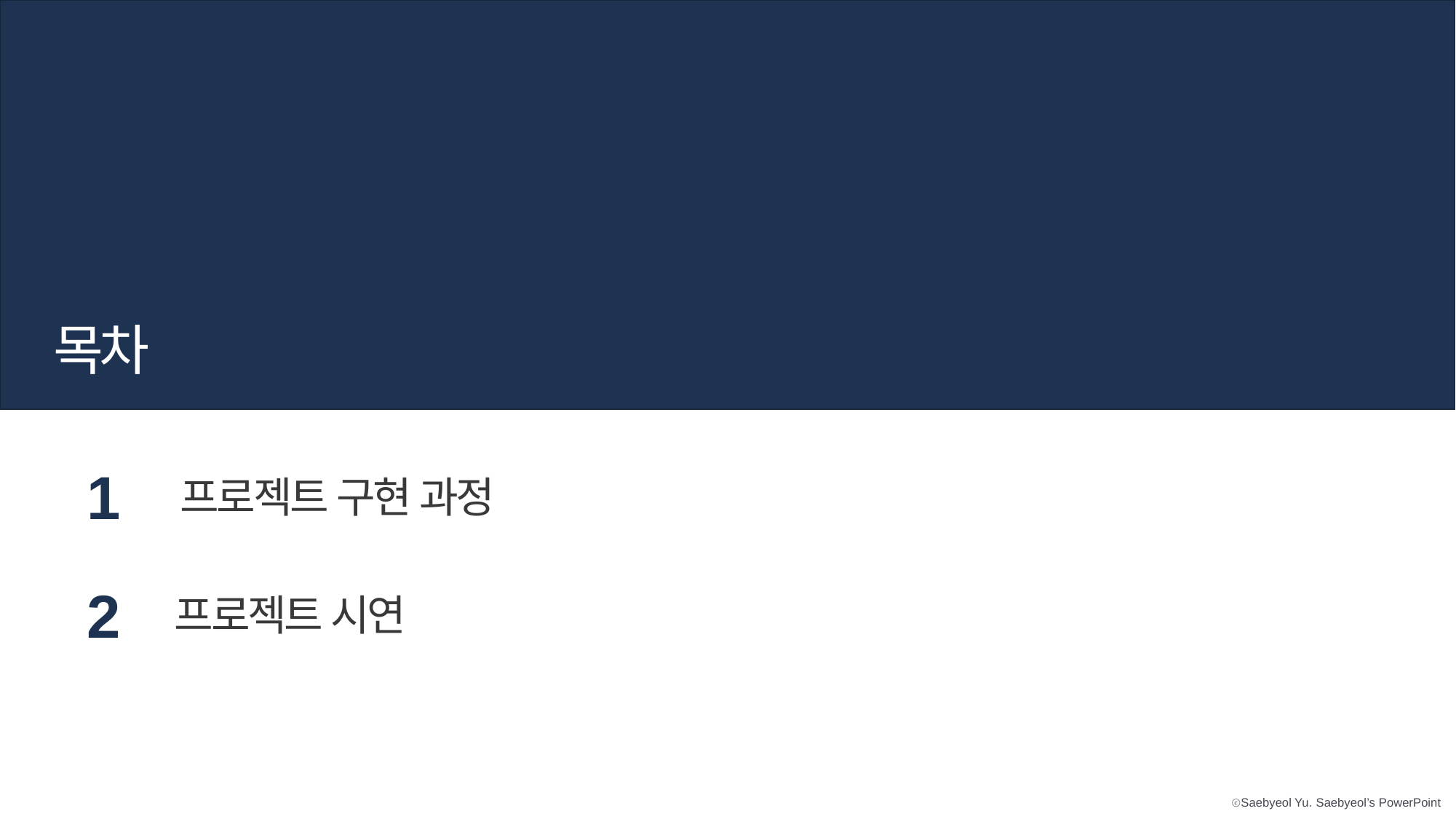

목차
1
프로젝트 구현 과정
2
프로젝트 시연